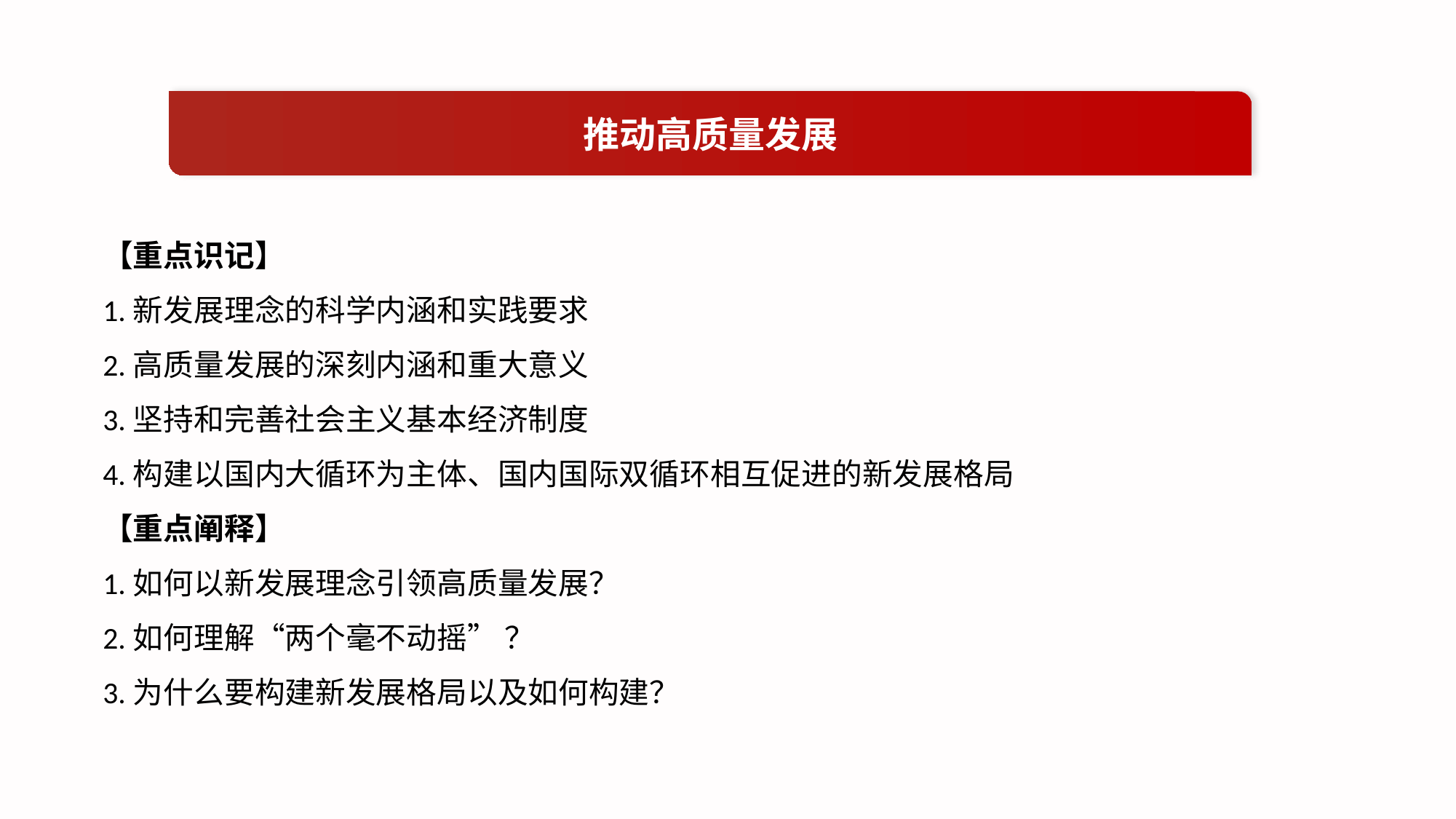

推动高质量发展
【重点识记】
1.新发展理念的科学内涵和实践要求
2.高质量发展的深刻内涵和重大意义
3.坚持和完善社会主义基本经济制度
4.构建以国内大循环为主体、国内国际双循环相互促进的新发展格局
【重点阐释】
1.如何以新发展理念引领高质量发展？
2.如何理解“两个毫不动摇” ？
3.为什么要构建新发展格局以及如何构建？